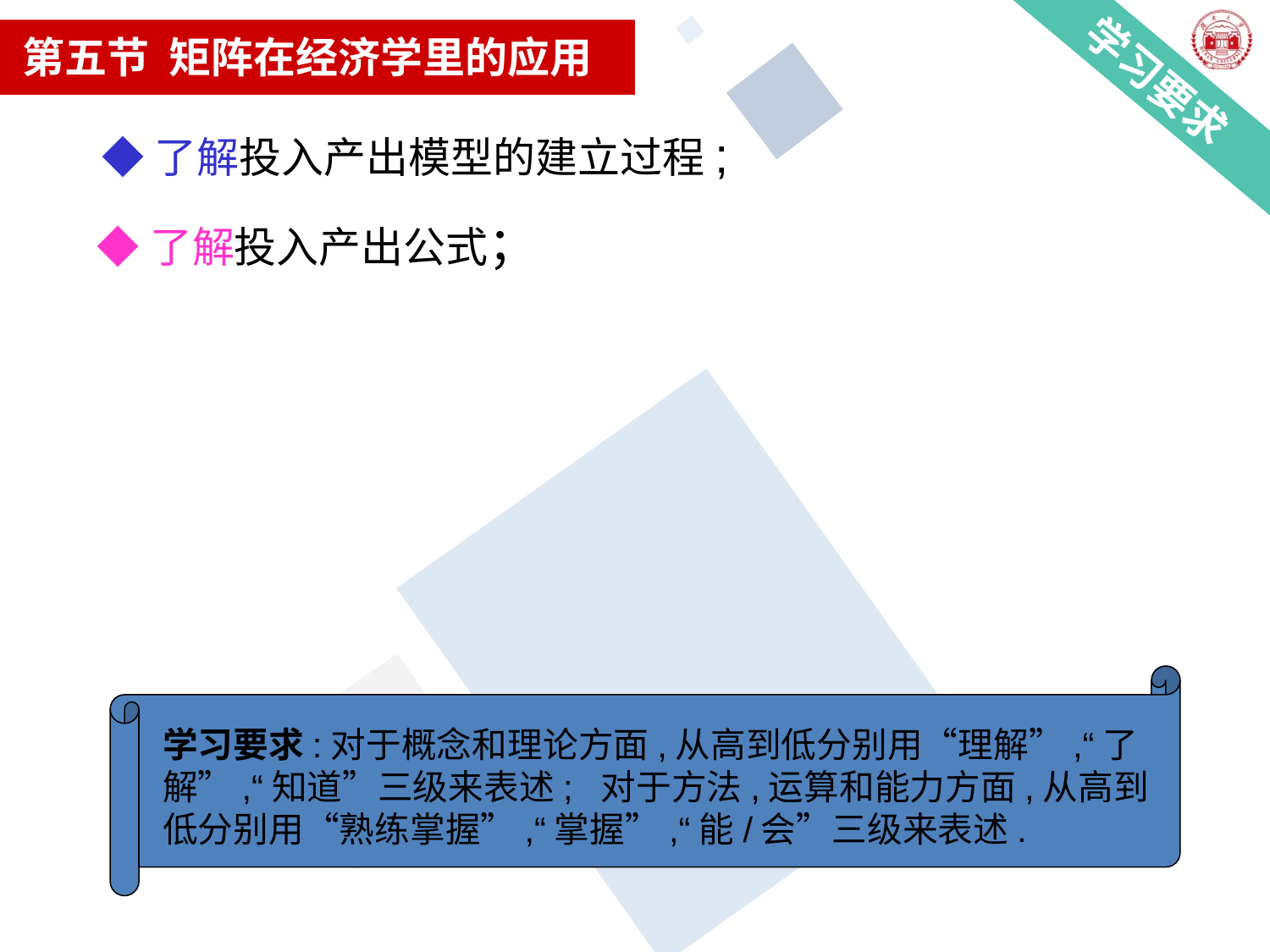

# 第五节  矩阵在经济学里的应用
学习要求
◆了解投入产出模型的建立过程;
◆了解投入产出公式；

学习要求:对于概念和理论方面,从高到低分别用“理解”,“了解”,“知道”三级来表述;  对于方法,运算和能力方面,从高到低分别用“熟练掌握”,“掌握”,“能/会”三级来表述.